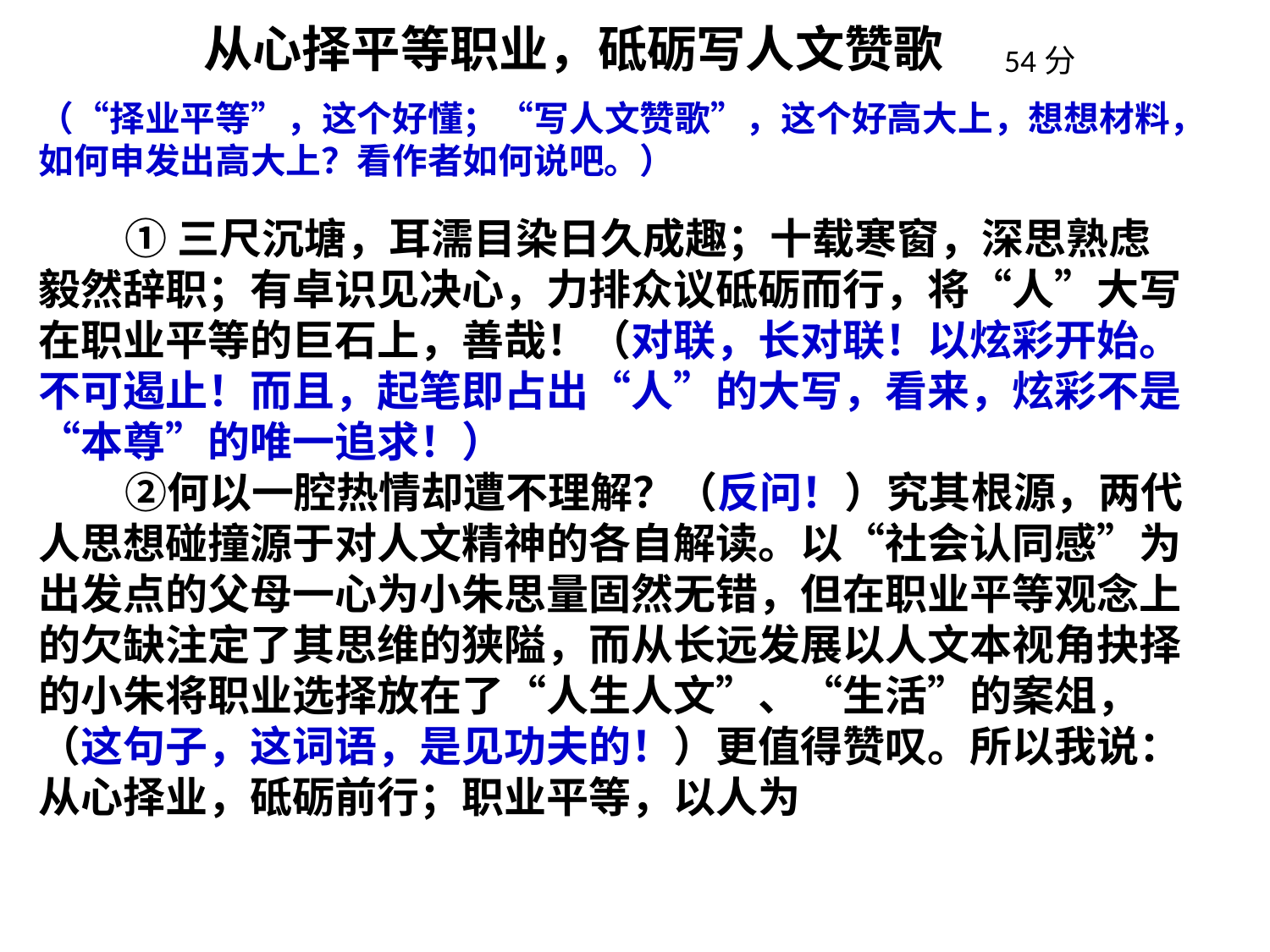

从心择平等职业，砥砺写人文赞歌
54分
（“择业平等”，这个好懂；“写人文赞歌”，这个好高大上，想想材料，如何申发出高大上？看作者如何说吧。）
         ①三尺沉塘，耳濡目染日久成趣；十载寒窗，深思熟虑毅然辞职；有卓识见决心，力排众议砥砺而行，将“人”大写在职业平等的巨石上，善哉！（对联，长对联！以炫彩开始。不可遏止！而且，起笔即占出“人”的大写，看来，炫彩不是“本尊”的唯一追求！）
         ②何以一腔热情却遭不理解？（反问！）究其根源，两代人思想碰撞源于对人文精神的各自解读。以“社会认同感”为出发点的父母一心为小朱思量固然无错，但在职业平等观念上的欠缺注定了其思维的狭隘，而从长远发展以人文本视角抉择的小朱将职业选择放在了“人生人文”、“生活”的案俎，（这句子，这词语，是见功夫的！）更值得赞叹。所以我说：从心择业，砥砺前行；职业平等，以人为